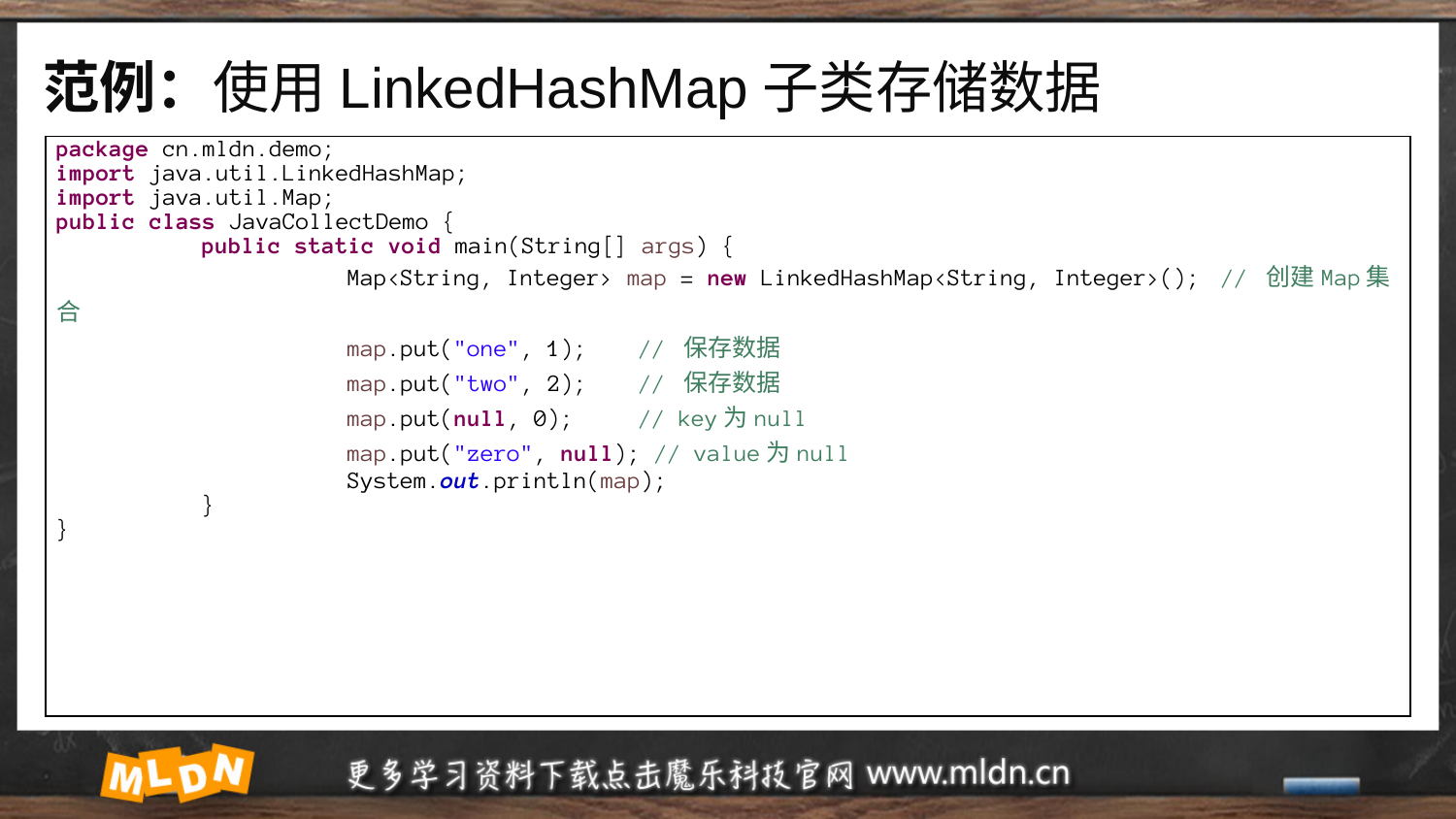

# 范例：使用LinkedHashMap子类存储数据
| package cn.mldn.demo; import java.util.LinkedHashMap; import java.util.Map; public class JavaCollectDemo { public static void main(String[] args) { Map<String, Integer> map = new LinkedHashMap<String, Integer>(); // 创建Map集合 map.put("one", 1); // 保存数据 map.put("two", 2); // 保存数据 map.put(null, 0); // key为null map.put("zero", null); // value为null System.out.println(map); } } |
| --- |